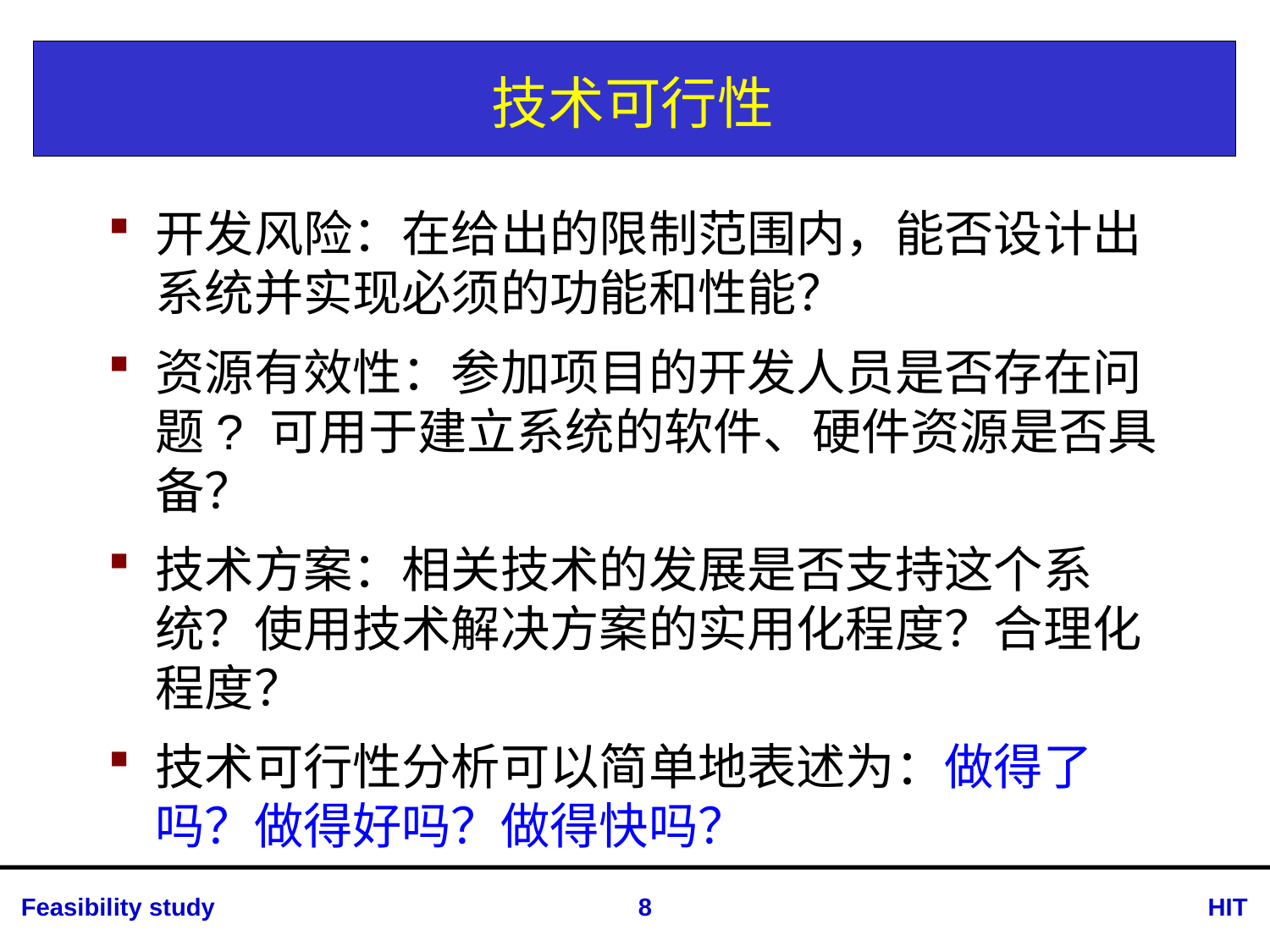

# 技术可行性
开发风险：在给出的限制范围内，能否设计出系统并实现必须的功能和性能？
资源有效性：参加项目的开发人员是否存在问题? 可用于建立系统的软件、硬件资源是否具备？
技术方案：相关技术的发展是否支持这个系统？使用技术解决方案的实用化程度？合理化程度？
技术可行性分析可以简单地表述为：做得了吗？做得好吗？做得快吗？